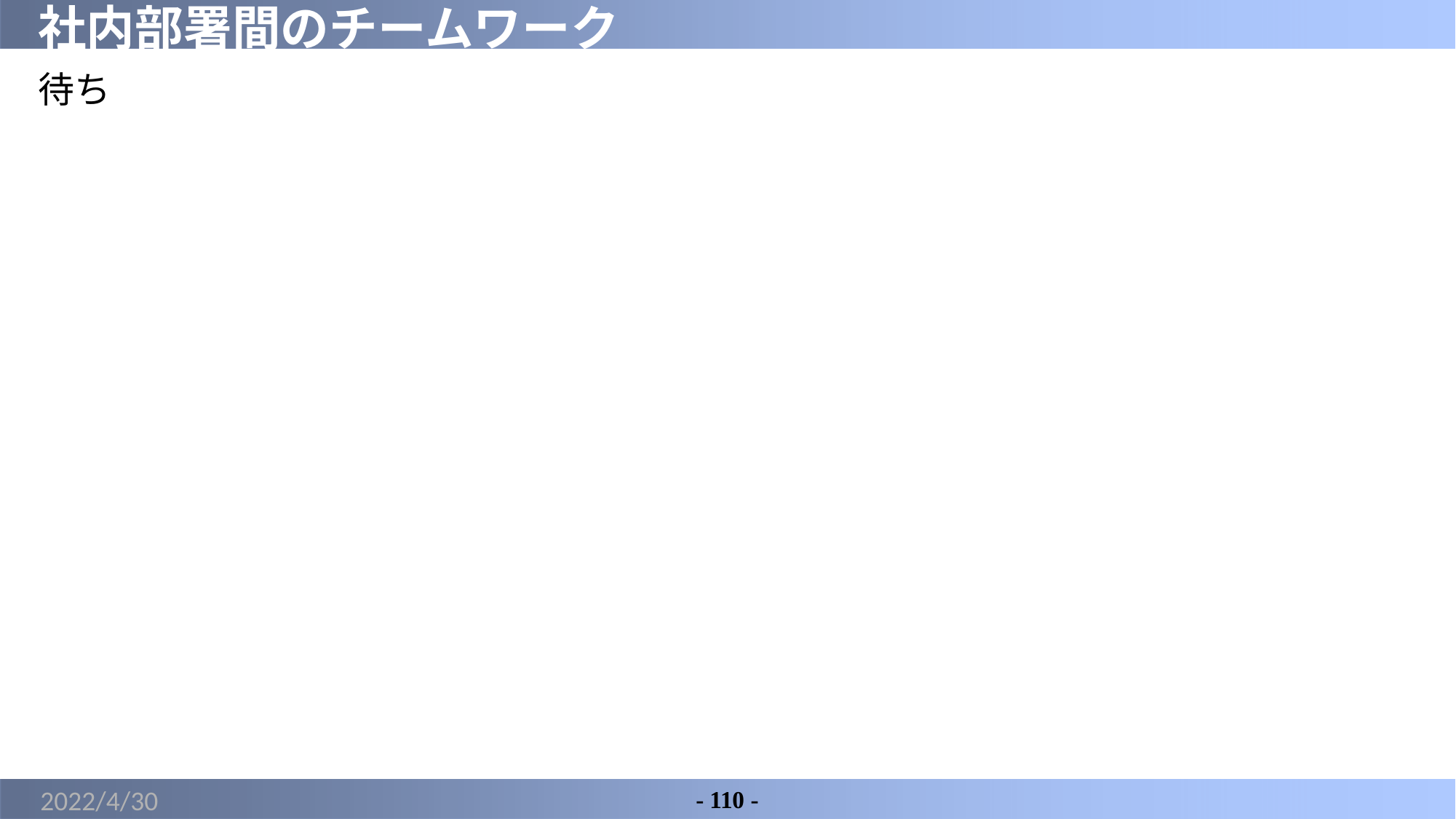

# 社内部署間のチームワーク
待ち
2022/4/30
- 110 -